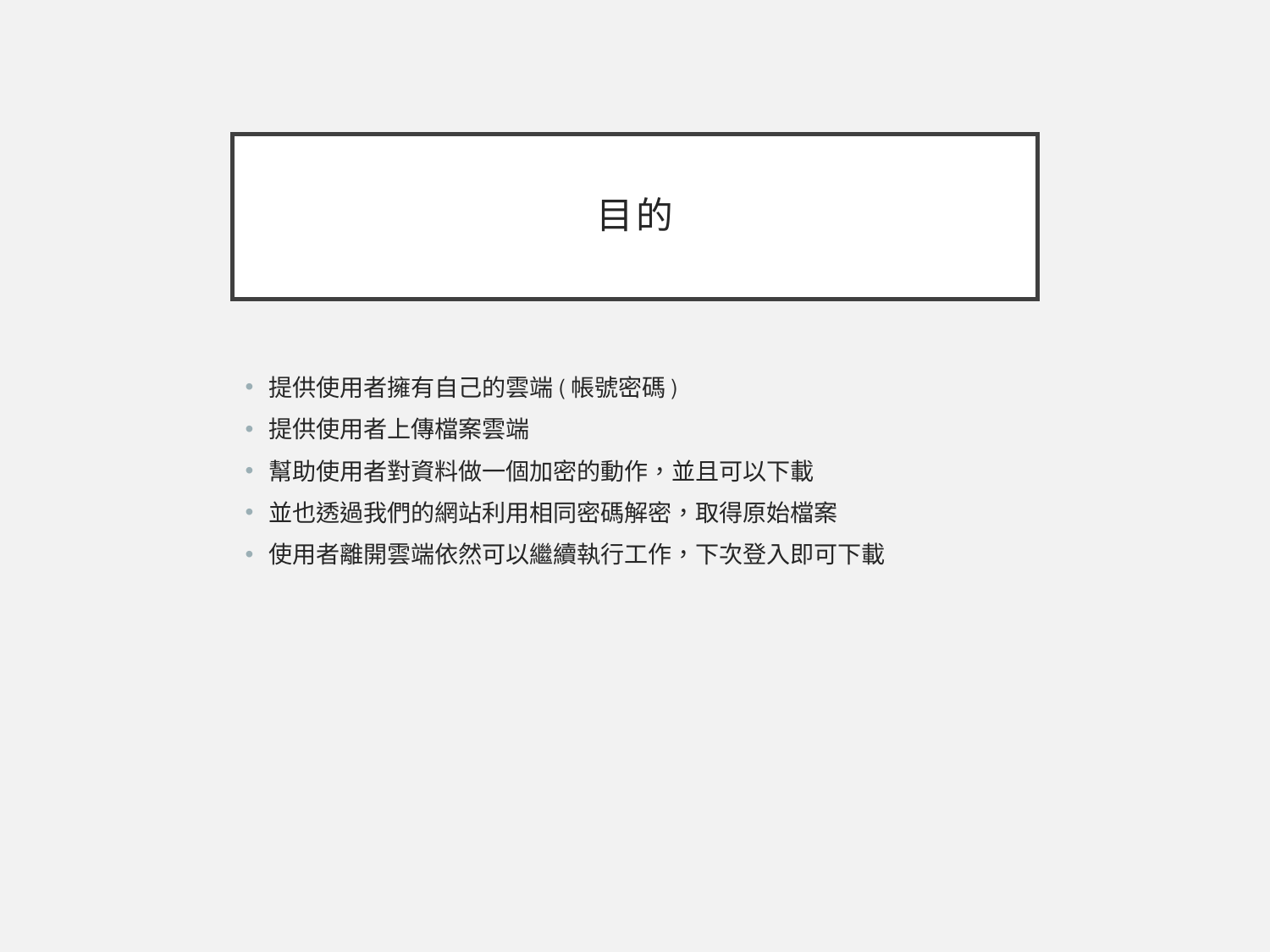

# 目的
提供使用者擁有自己的雲端(帳號密碼)
提供使用者上傳檔案雲端
幫助使用者對資料做一個加密的動作，並且可以下載
並也透過我們的網站利用相同密碼解密，取得原始檔案
使用者離開雲端依然可以繼續執行工作，下次登入即可下載